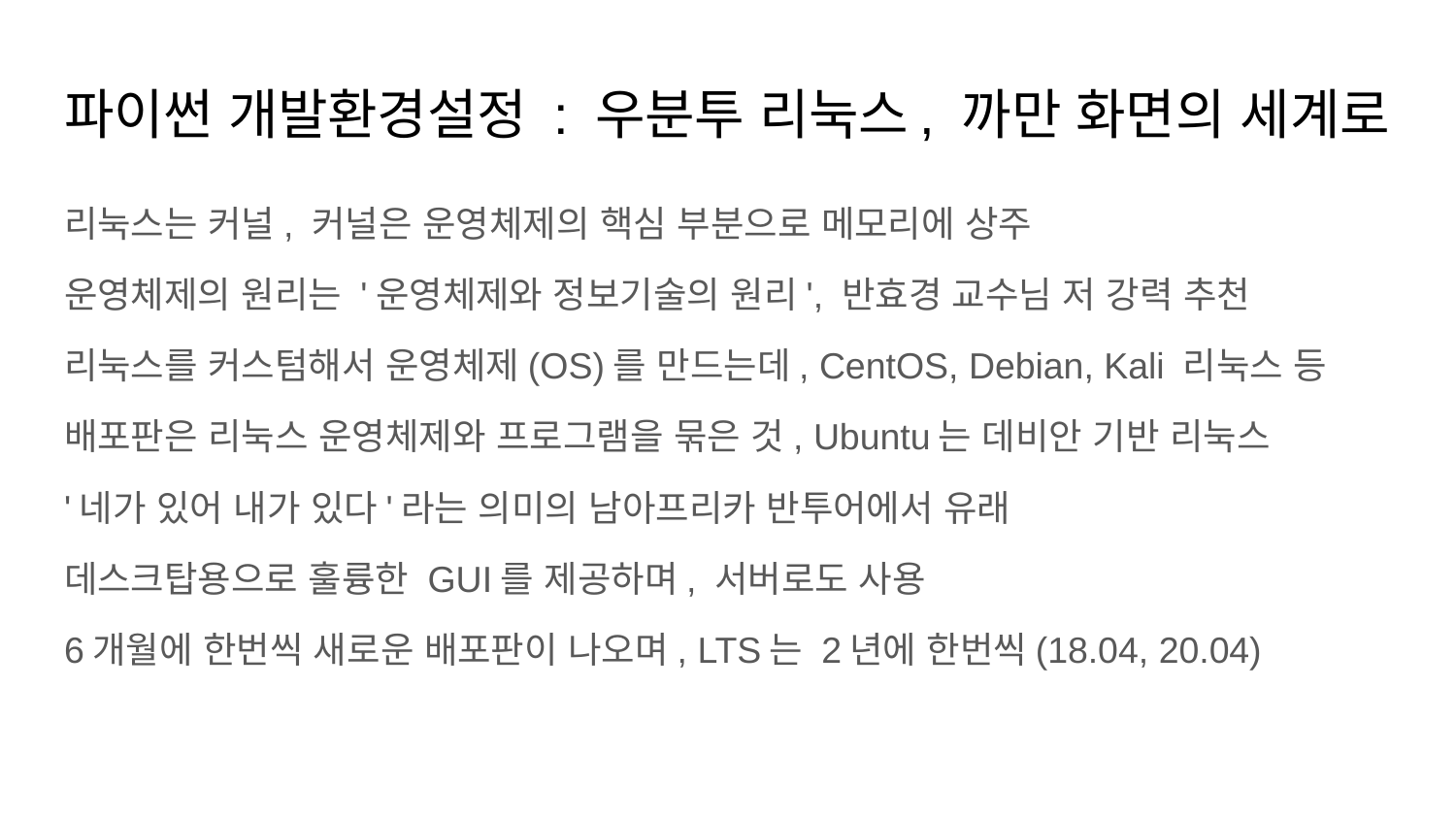

# 파이썬 개발환경설정 : 우분투 리눅스, 까만 화면의 세계로
리눅스는 커널, 커널은 운영체제의 핵심 부분으로 메모리에 상주
운영체제의 원리는 '운영체제와 정보기술의 원리', 반효경 교수님 저 강력 추천
리눅스를 커스텀해서 운영체제(OS)를 만드는데, CentOS, Debian, Kali 리눅스 등
배포판은 리눅스 운영체제와 프로그램을 묶은 것, Ubuntu는 데비안 기반 리눅스
'네가 있어 내가 있다'라는 의미의 남아프리카 반투어에서 유래
데스크탑용으로 훌륭한 GUI를 제공하며, 서버로도 사용
6개월에 한번씩 새로운 배포판이 나오며, LTS는 2년에 한번씩(18.04, 20.04)